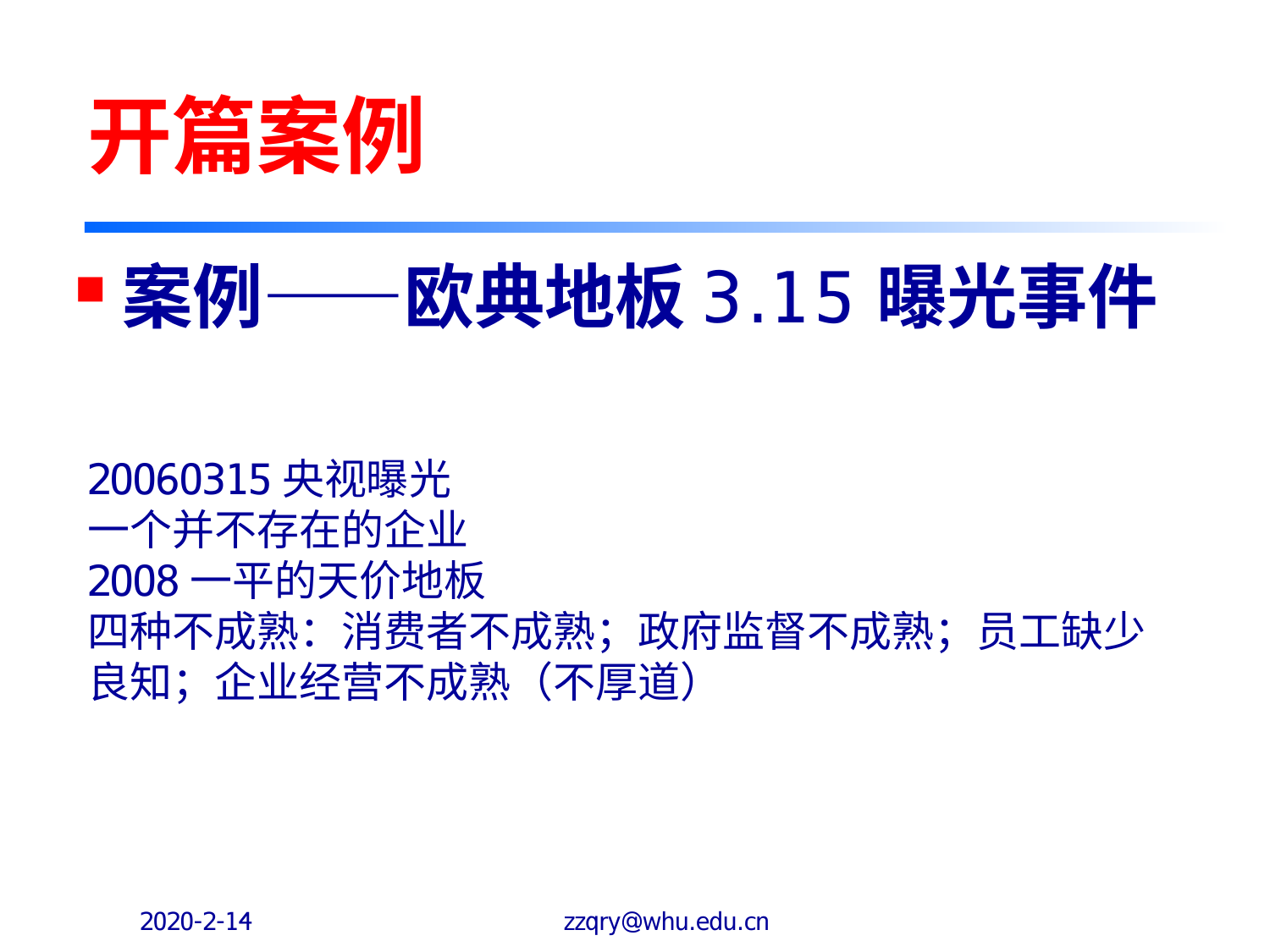

# 开篇案例
案例——欧典地板3.15曝光事件
20060315央视曝光
一个并不存在的企业
2008一平的天价地板
四种不成熟：消费者不成熟；政府监督不成熟；员工缺少良知；企业经营不成熟（不厚道）
2020-2-14
zzqry@whu.edu.cn